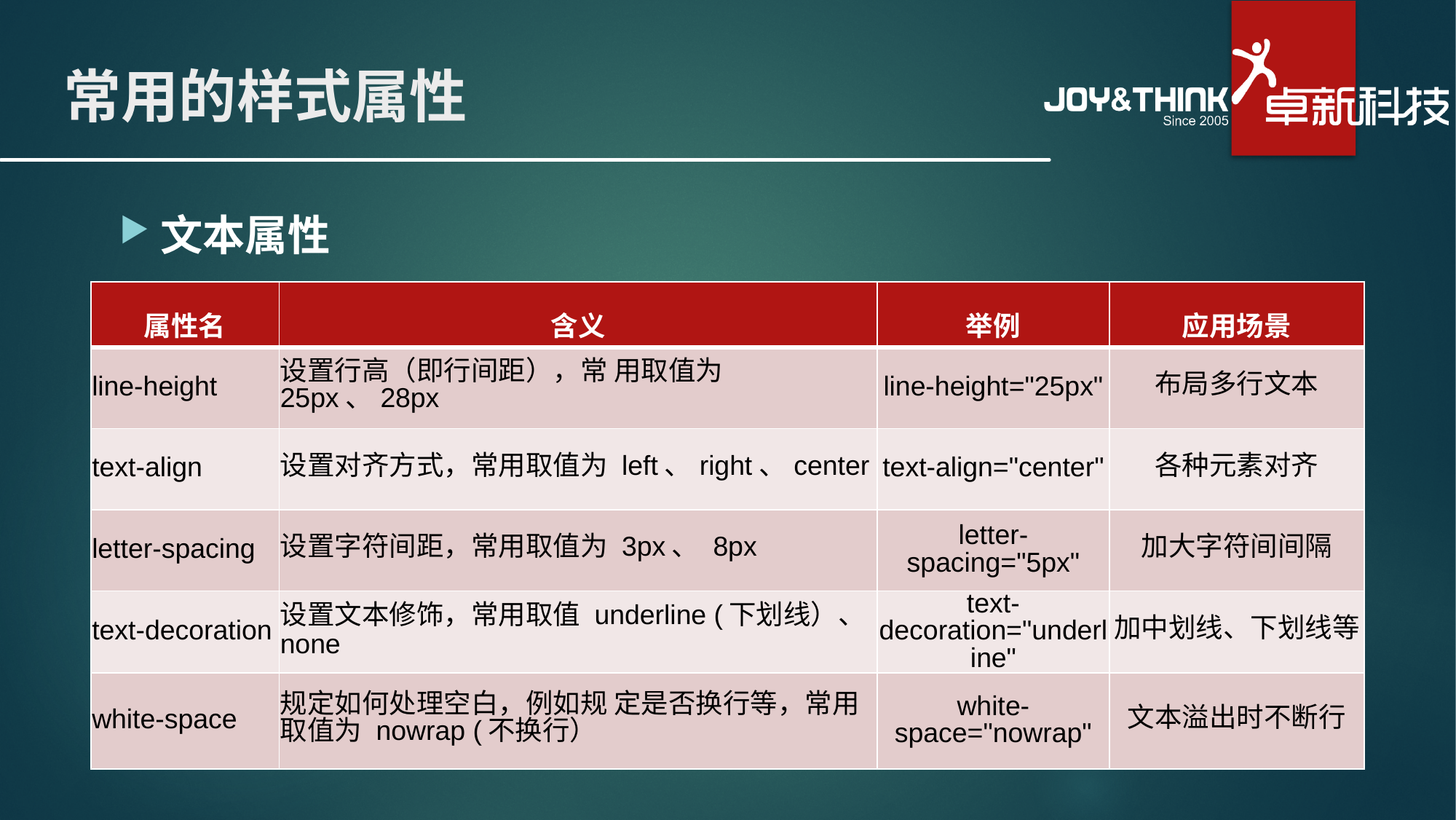

# 常用的样式属性
文本属性

| 属性名 | 含义 | 举例 | 应用场景 |
| --- | --- | --- | --- |
| line-height | 设置行高（即行间距），常 用取值为25px、28px | line-height="25px" | 布局多行文本 |
| text-align | 设置对齐方式，常用取值为 left、right、center | text-align="center" | 各种元素对齐 |
| letter-spacing | 设置字符间距，常用取值为 3px、 8px | letter-spacing="5px" | 加大字符间间隔 |
| text-decoration | 设置文本修饰，常用取值 underline (下划线）、none | text-decoration="underline" | 加中划线、下划线等 |
| white-space | 规定如何处理空白，例如规 定是否换行等，常用取值为 nowrap (不换行） | white-space="nowrap" | 文本溢出时不断行 |